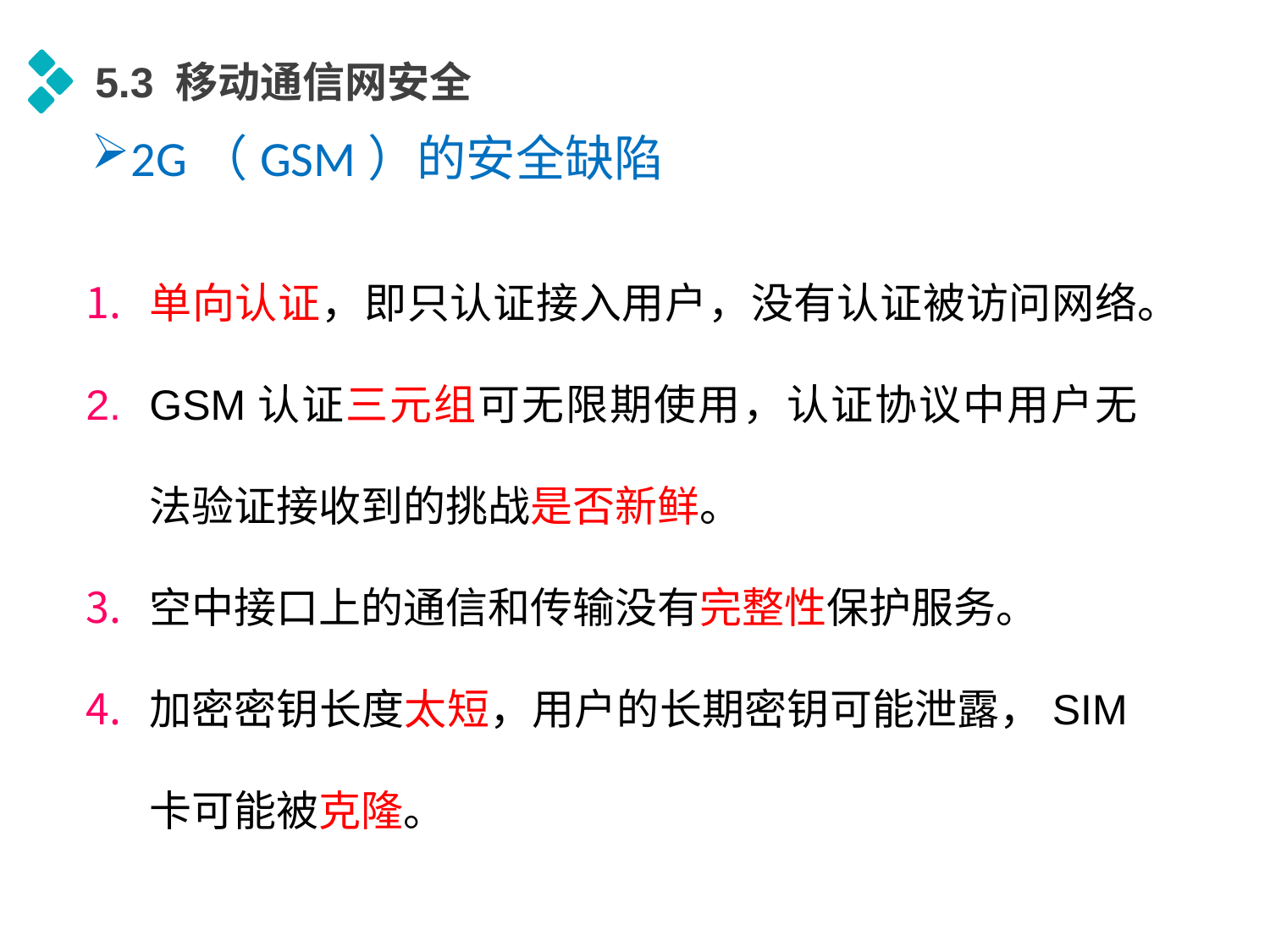

5.3 移动通信网安全

2G（GSM）的安全缺陷
单向认证，即只认证接入用户，没有认证被访问网络。
GSM认证三元组可无限期使用，认证协议中用户无法验证接收到的挑战是否新鲜。
空中接口上的通信和传输没有完整性保护服务。
加密密钥长度太短，用户的长期密钥可能泄露，SIM卡可能被克隆。